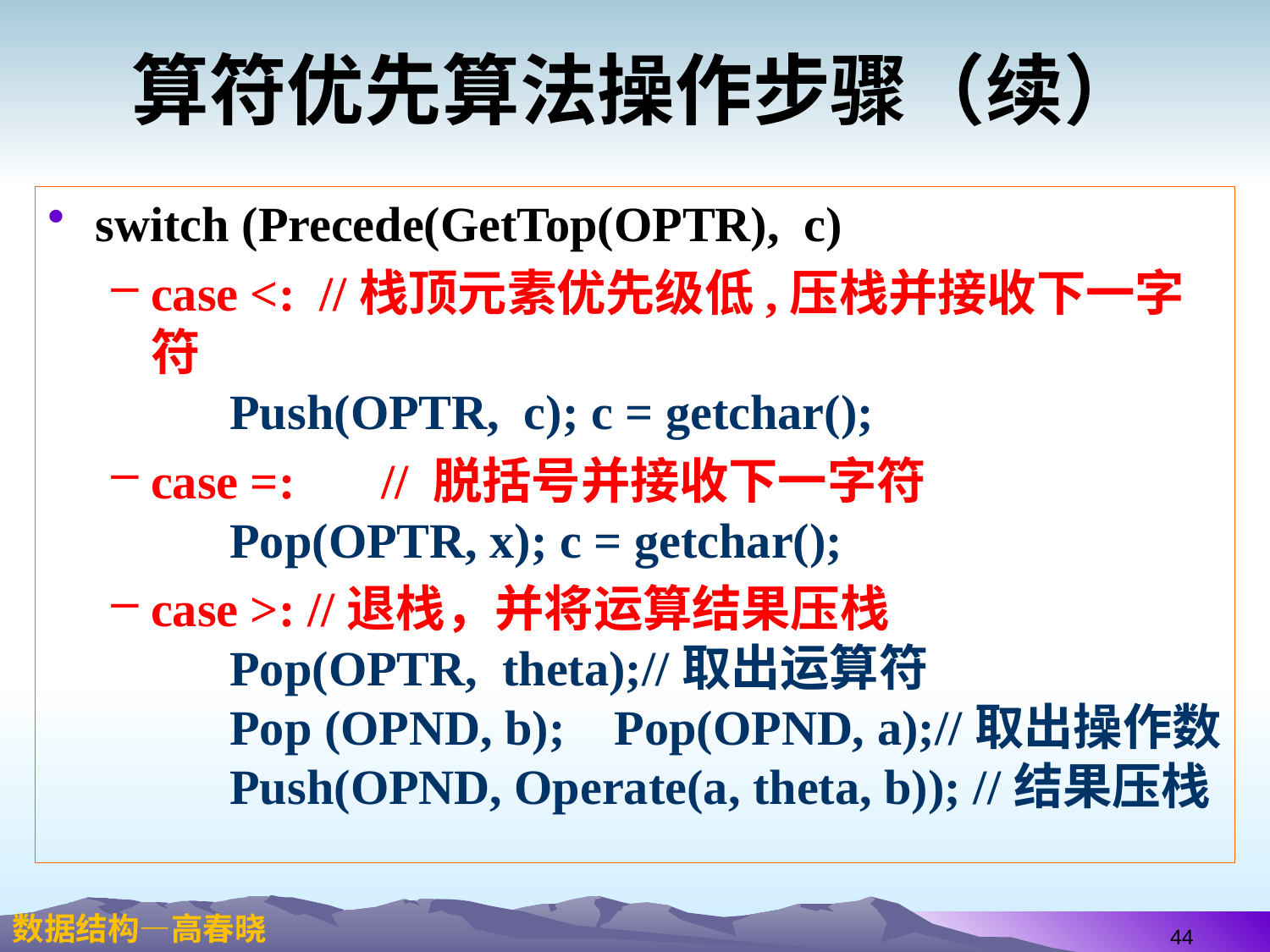

# 算符优先算法操作步骤（续）
switch (Precede(GetTop(OPTR),  c)
case <:  //栈顶元素优先级低,压栈并接收下一字符
      Push(OPTR,  c); c = getchar();
case =:       // 脱括号并接收下一字符
      Pop(OPTR, x); c = getchar();
case >: //退栈，并将运算结果压栈
      Pop(OPTR,  theta);//取出运算符
      Pop (OPND, b);    Pop(OPND, a);//取出操作数
      Push(OPND, Operate(a, theta, b)); //结果压栈
44